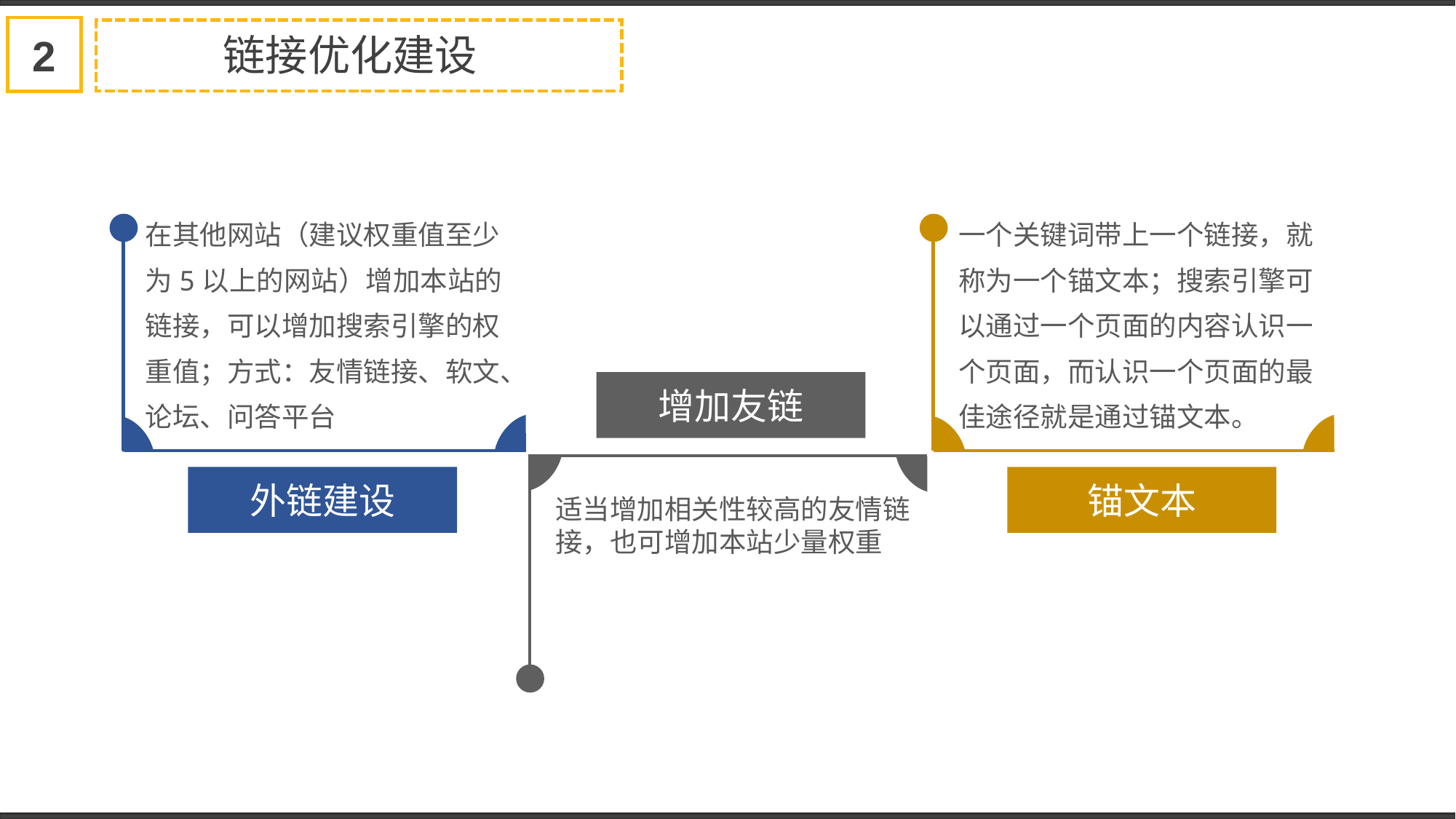

2

链接优化建设
在其他网站（建议权重值至少为5以上的网站）增加本站的链接，可以增加搜索引擎的权重值；方式：友情链接、软文、论坛、问答平台
一个关键词带上一个链接，就称为一个锚文本；搜索引擎可以通过一个页面的内容认识一个页面，而认识一个页面的最佳途径就是通过锚文本。

增加友链

外链建设
锚文本
适当增加相关性较高的友情链接，也可增加本站少量权重